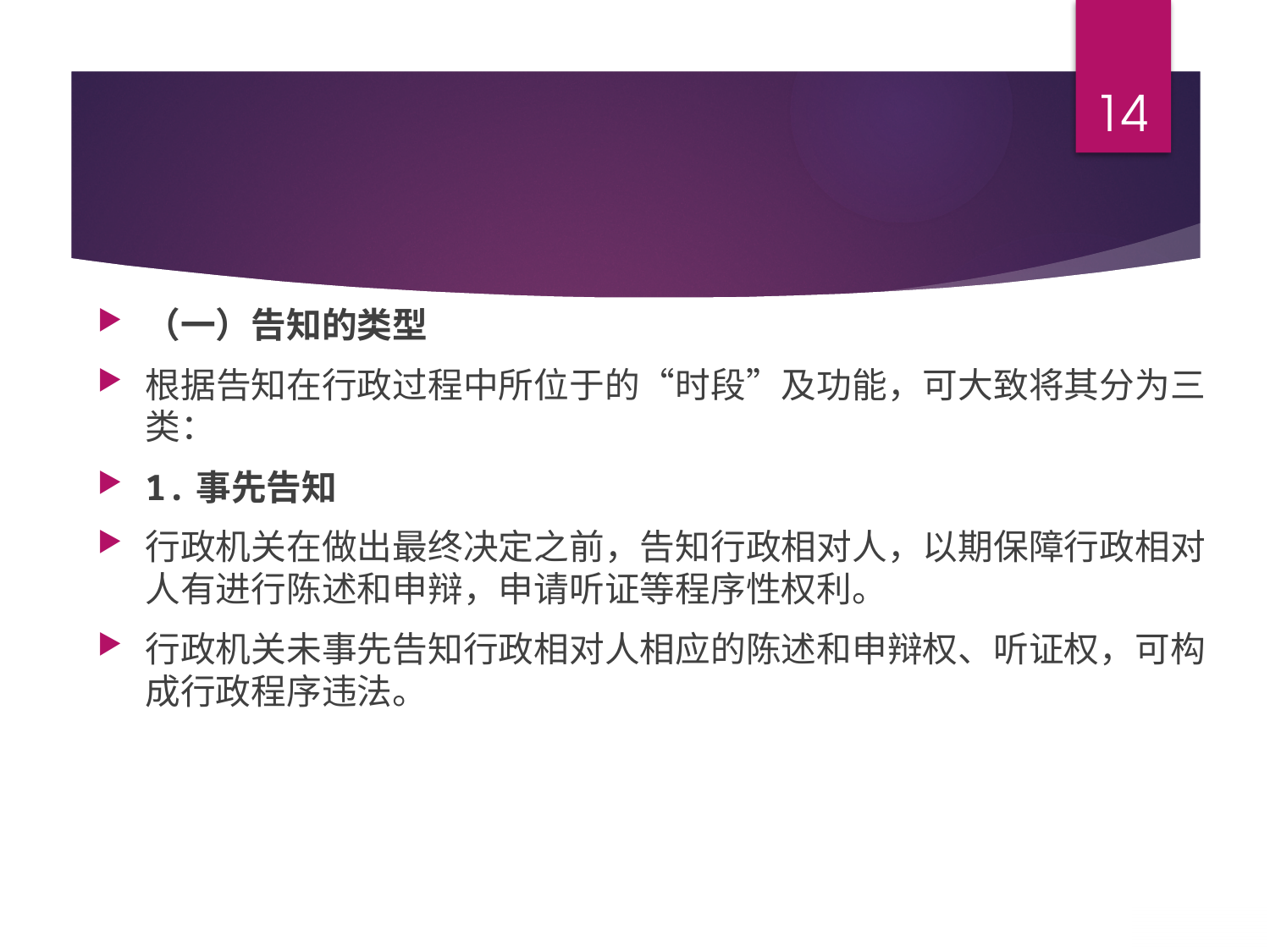

14
#
（一）告知的类型
根据告知在行政过程中所位于的“时段”及功能，可大致将其分为三类：
1.事先告知
行政机关在做出最终决定之前，告知行政相对人，以期保障行政相对人有进行陈述和申辩，申请听证等程序性权利。
行政机关未事先告知行政相对人相应的陈述和申辩权、听证权，可构成行政程序违法。